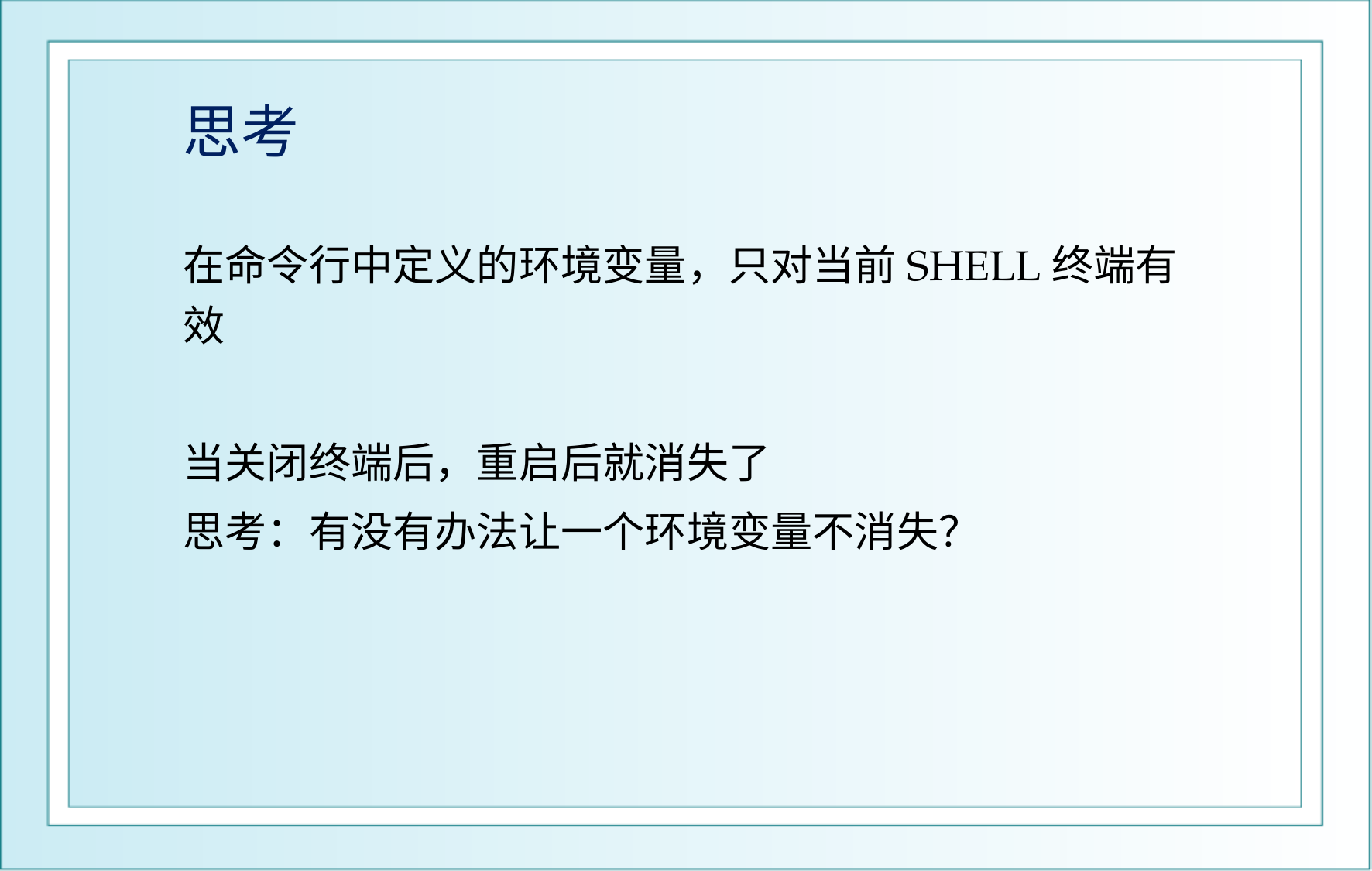

# 思考
在命令行中定义的环境变量，只对当前SHELL终端有效

当关闭终端后，重启后就消失了
思考：有没有办法让一个环境变量不消失？